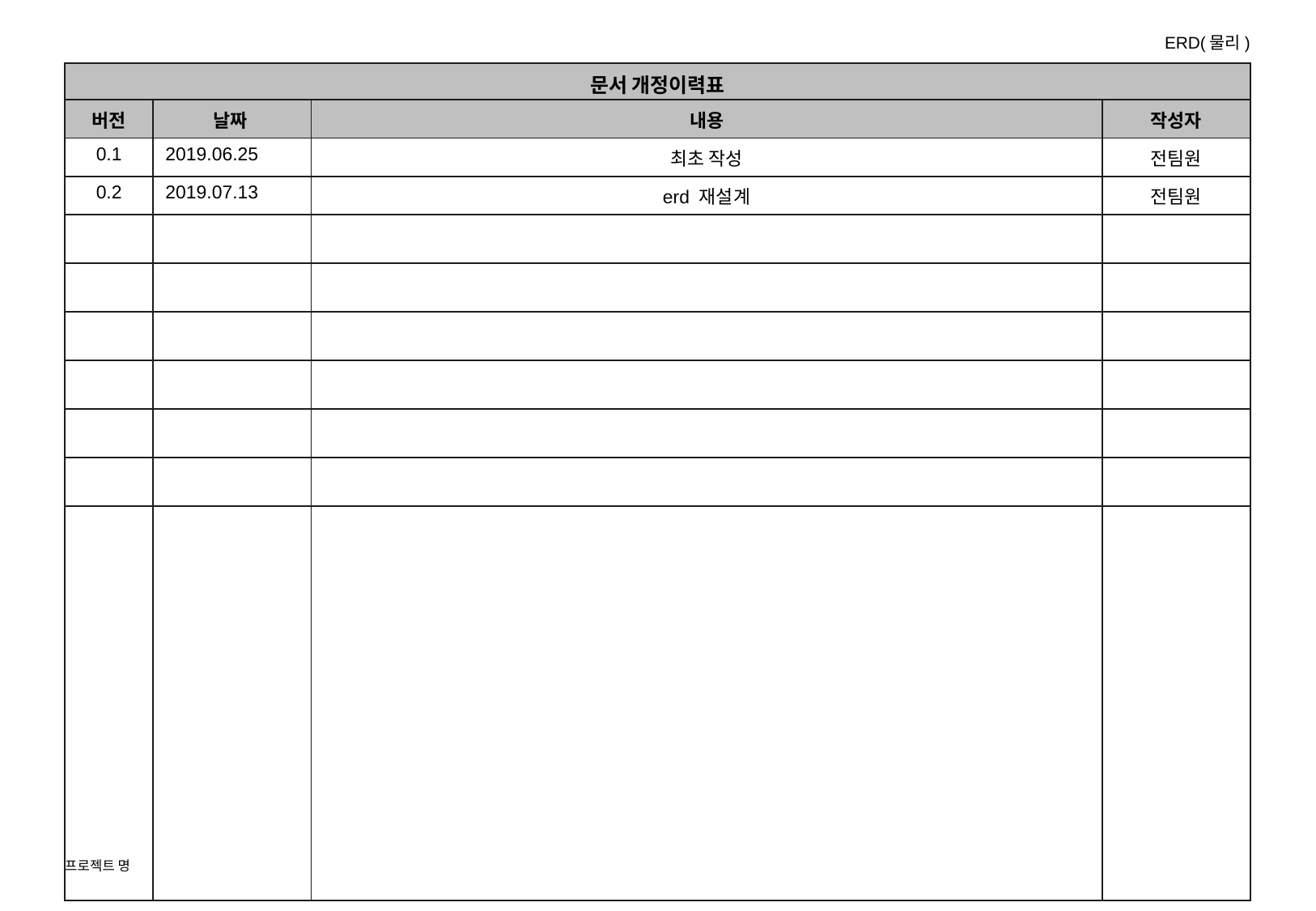

ERD(물리)
| 문서 개정이력표 |  |  |  |
| --- | --- | --- | --- |
| 버전 | 날짜 | 내용 | 작성자 |
| 0.1 | 2019.06.25 | 최초 작성 | 전팀원 |
| 0.2 | 2019.07.13 | erd 재설계 | 전팀원 |
|  |  |  |  |
|  |  |  |  |
|  |  |  |  |
|  |  |  |  |
|  |  |  |  |
|  |  |  |  |
|  |  |  |  |
프로젝트 명